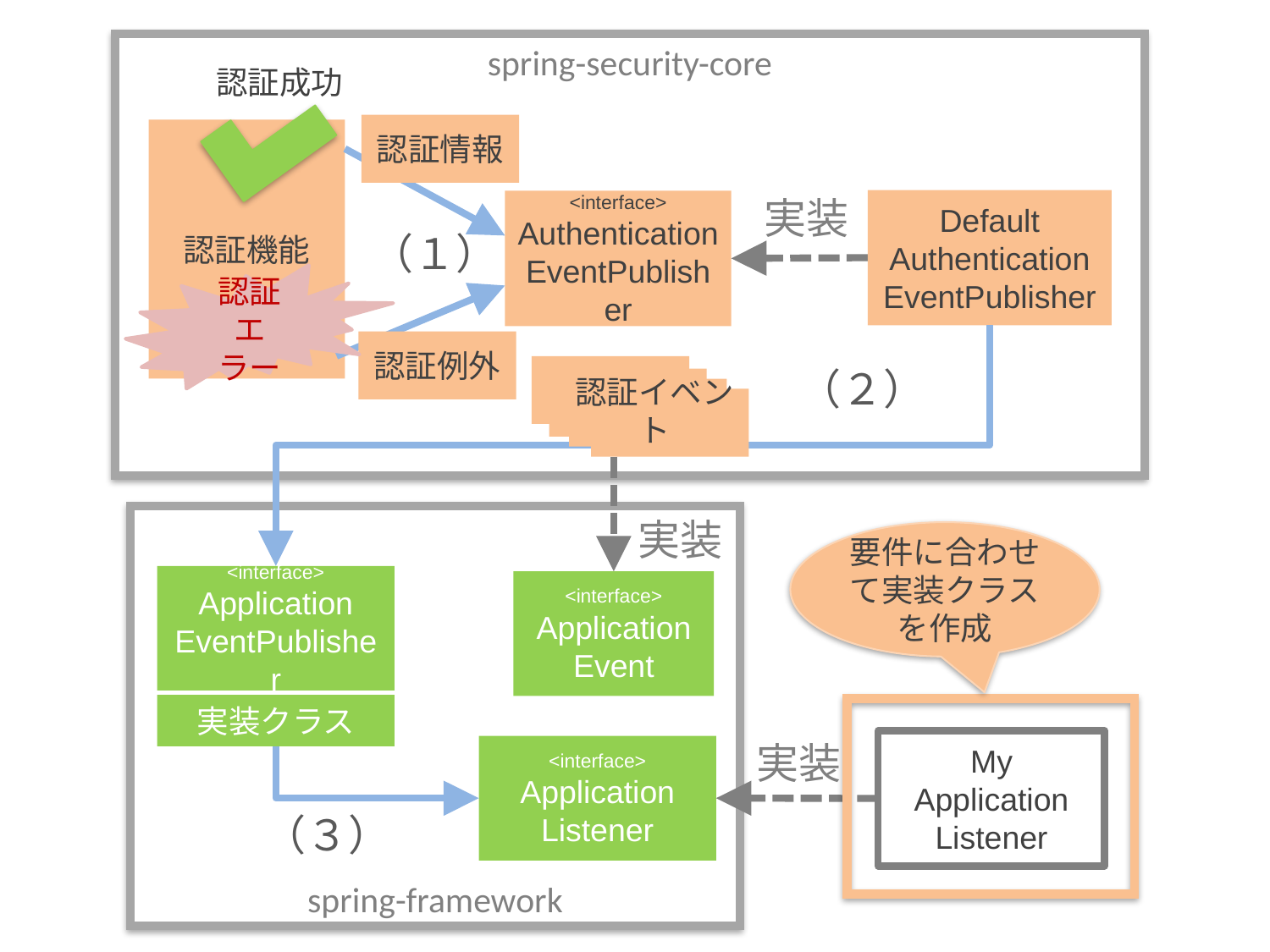

spring-security-core
認証成功

認証情報
認証機能
実装
Default
Authentication
EventPublisher
<interface> AuthenticationEventPublisher
（１）
認証
エラー
認証例外

（２）

認証イベント

spring-framework
実装
要件に合わせて実装クラスを作成
<interface> Application
EventPublisher
<interface> Application
Event
実装クラス

実装
My
Application
Listener
<interface> Application
Listener
（３）